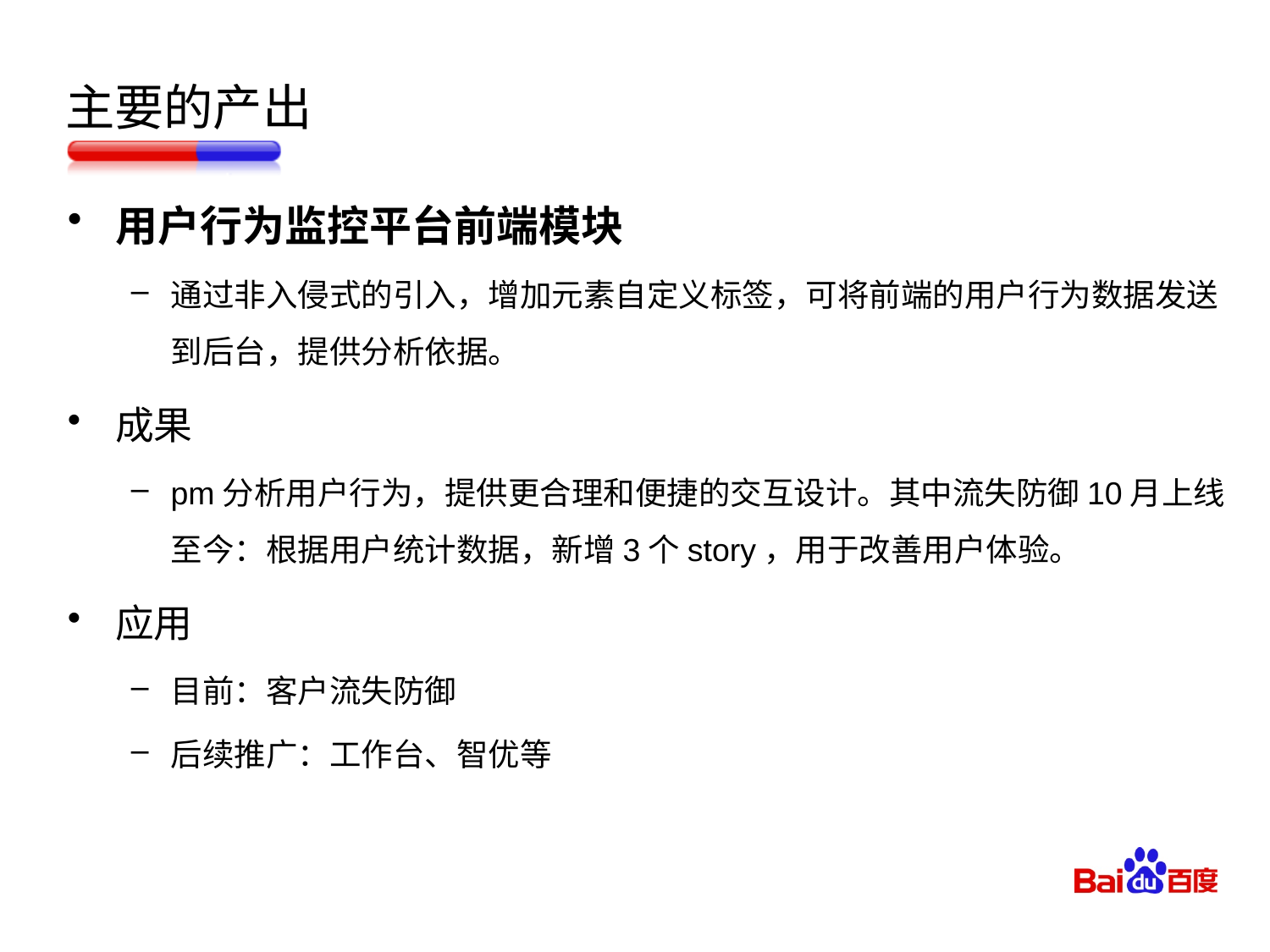

主要的产出
用户行为监控平台前端模块
通过非入侵式的引入，增加元素自定义标签，可将前端的用户行为数据发送到后台，提供分析依据。
成果
pm分析用户行为，提供更合理和便捷的交互设计。其中流失防御10月上线至今：根据用户统计数据，新增3个story，用于改善用户体验。
应用
目前：客户流失防御
后续推广：工作台、智优等